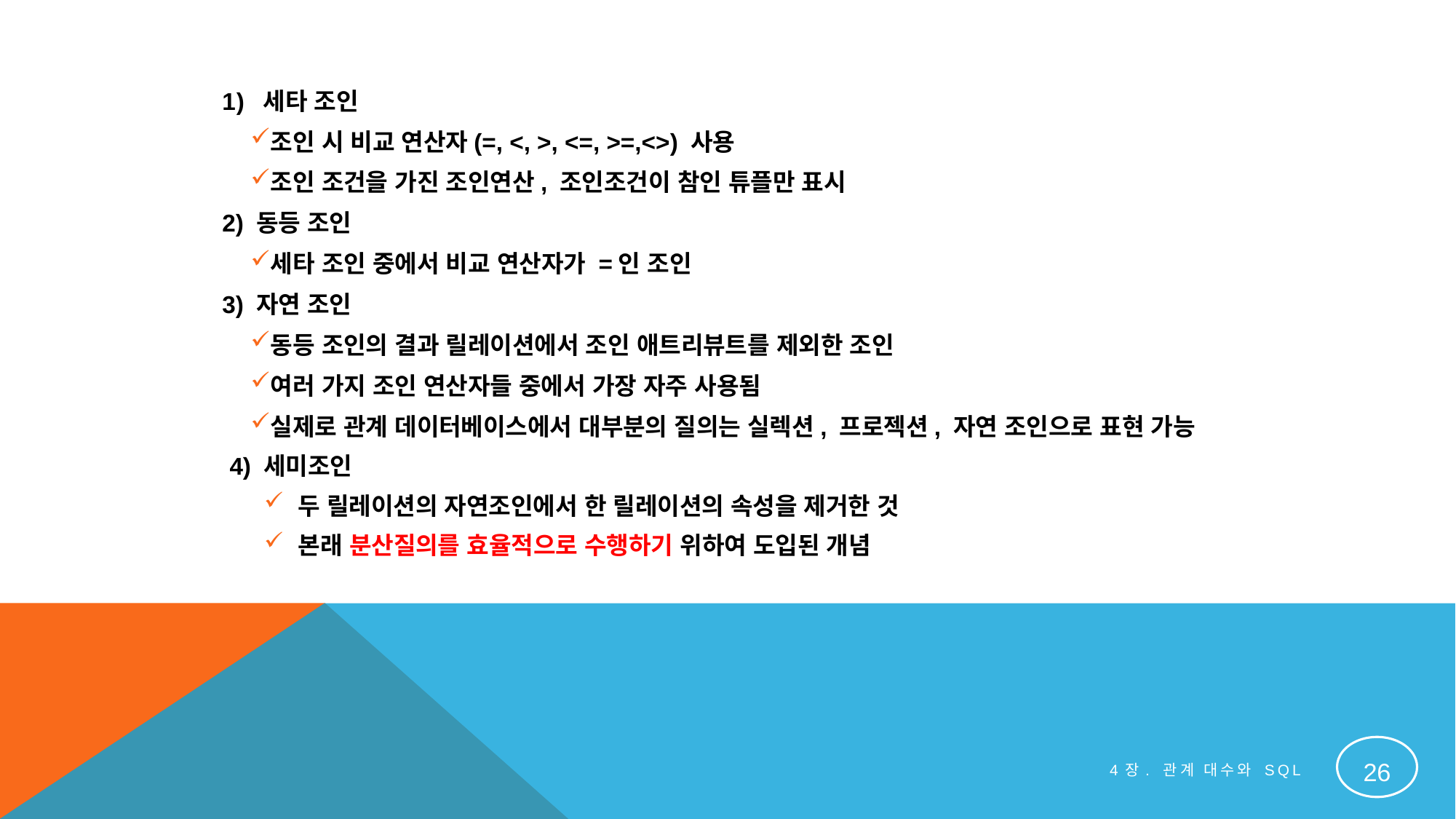

세타 조인
조인 시 비교 연산자(=, <, >, <=, >=,<>) 사용
조인 조건을 가진 조인연산, 조인조건이 참인 튜플만 표시
2) 동등 조인
세타 조인 중에서 비교 연산자가 =인 조인
3) 자연 조인
동등 조인의 결과 릴레이션에서 조인 애트리뷰트를 제외한 조인
여러 가지 조인 연산자들 중에서 가장 자주 사용됨
실제로 관계 데이터베이스에서 대부분의 질의는 실렉션, 프로젝션, 자연 조인으로 표현 가능
4) 세미조인
두 릴레이션의 자연조인에서 한 릴레이션의 속성을 제거한 것
본래 분산질의를 효율적으로 수행하기 위하여 도입된 개념
26
4장. 관계 대수와 SQL